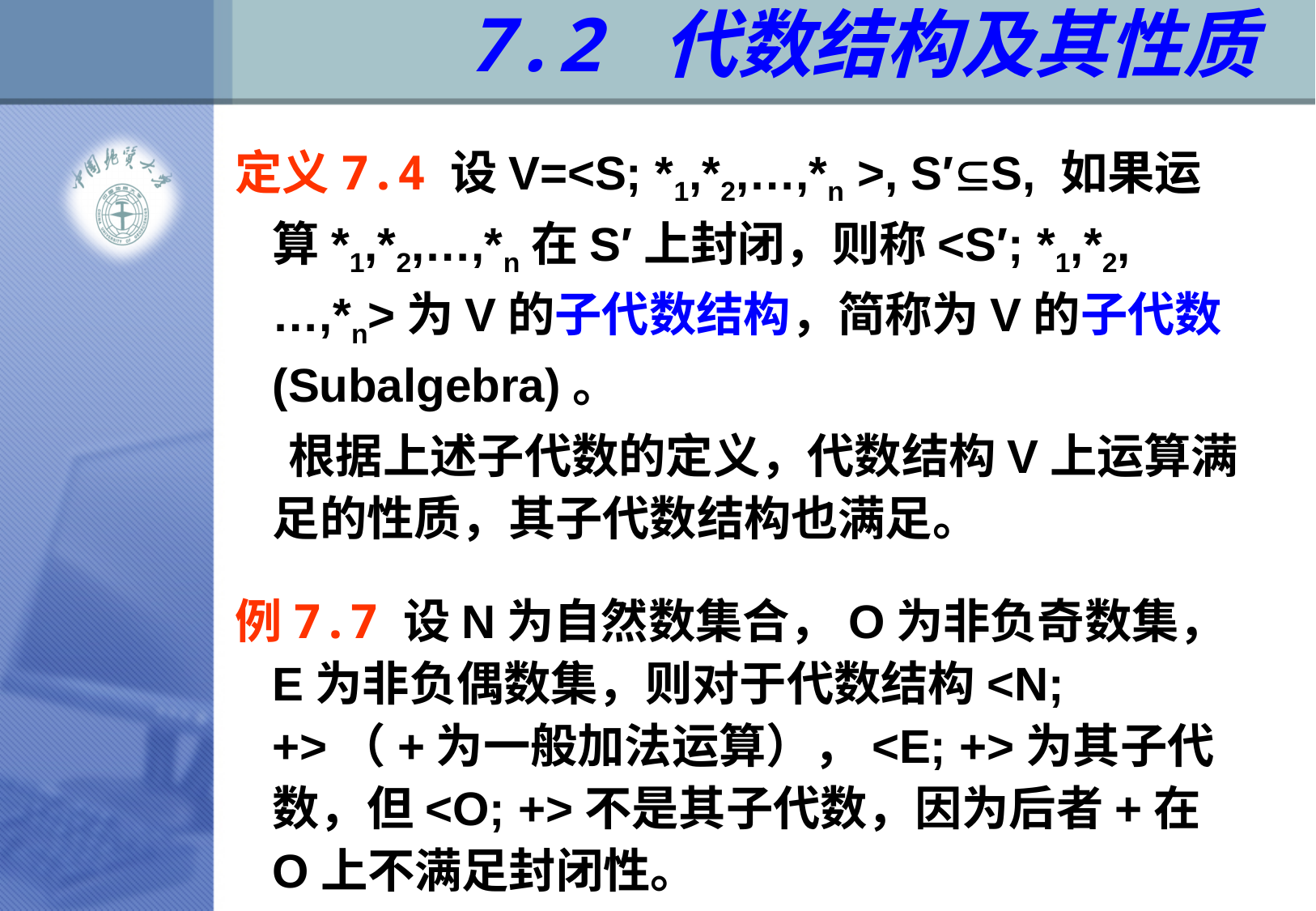

# 7.2 代数结构及其性质
   定义7.4 设V=<S; *1,*2,…,*n >, S′⊆S, 如果运算*1,*2,…,*n在S′上封闭，则称<S′; *1,*2,…,*n>为V的子代数结构，简称为V的子代数(Subalgebra)。
        根据上述子代数的定义，代数结构V上运算满足的性质，其子代数结构也满足。

   例7.7 设N为自然数集合，Ο为非负奇数集，E为非负偶数集，则对于代数结构<N; +>（+为一般加法运算），<E; +>为其子代数，但<Ο; +>不是其子代数，因为后者+在Ο上不满足封闭性。